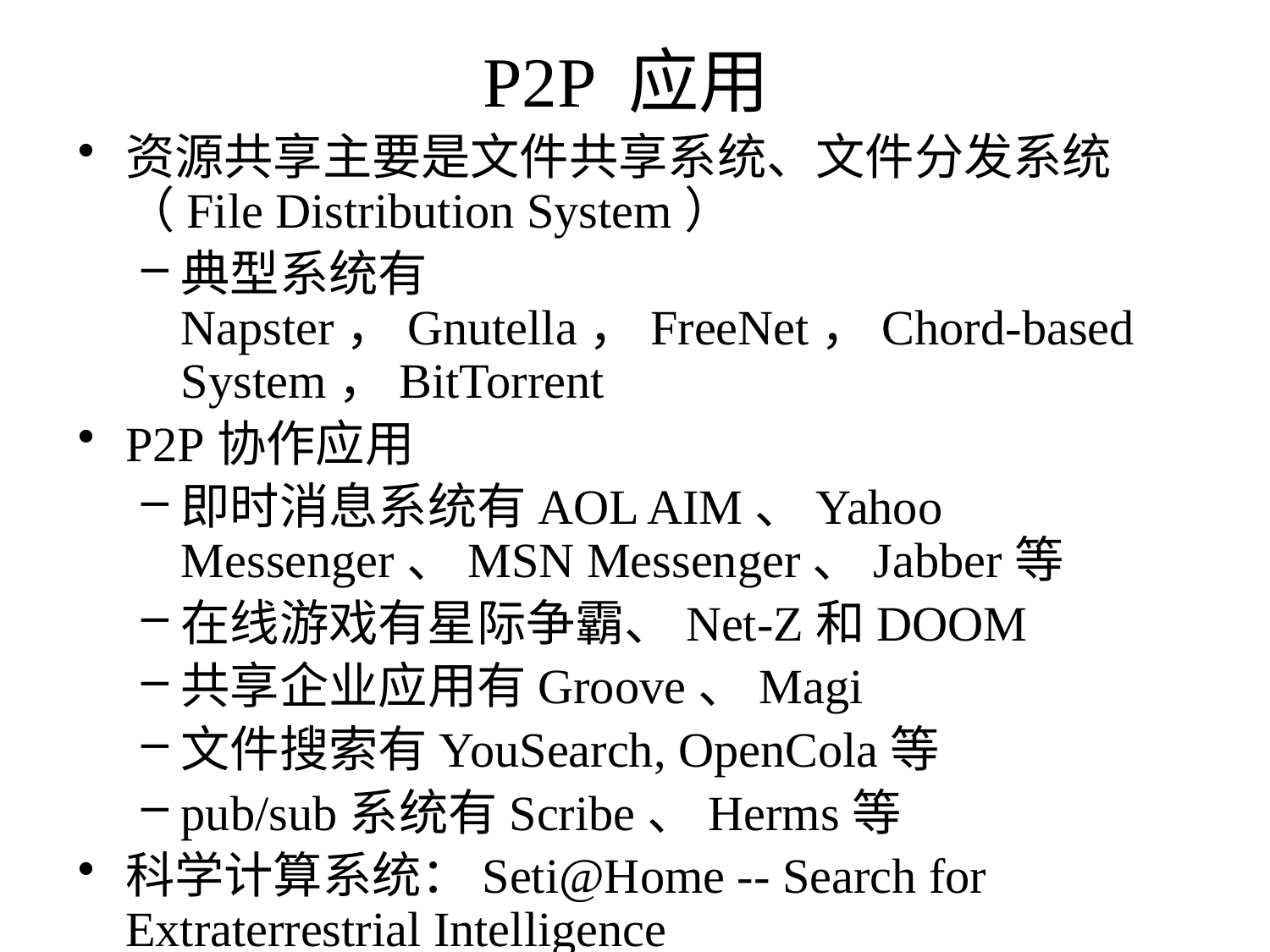

# P2P 应用
资源共享主要是文件共享系统、文件分发系统（File Distribution System）
典型系统有Napster，Gnutella，FreeNet，Chord-based System，BitTorrent
P2P协作应用
即时消息系统有AOL AIM、Yahoo Messenger、MSN Messenger、Jabber等
在线游戏有星际争霸、Net-Z和DOOM
共享企业应用有Groove、Magi
文件搜索有YouSearch, OpenCola等
pub/sub系统有Scribe、Herms等
科学计算系统：Seti@Home -- Search for Extraterrestrial Intelligence